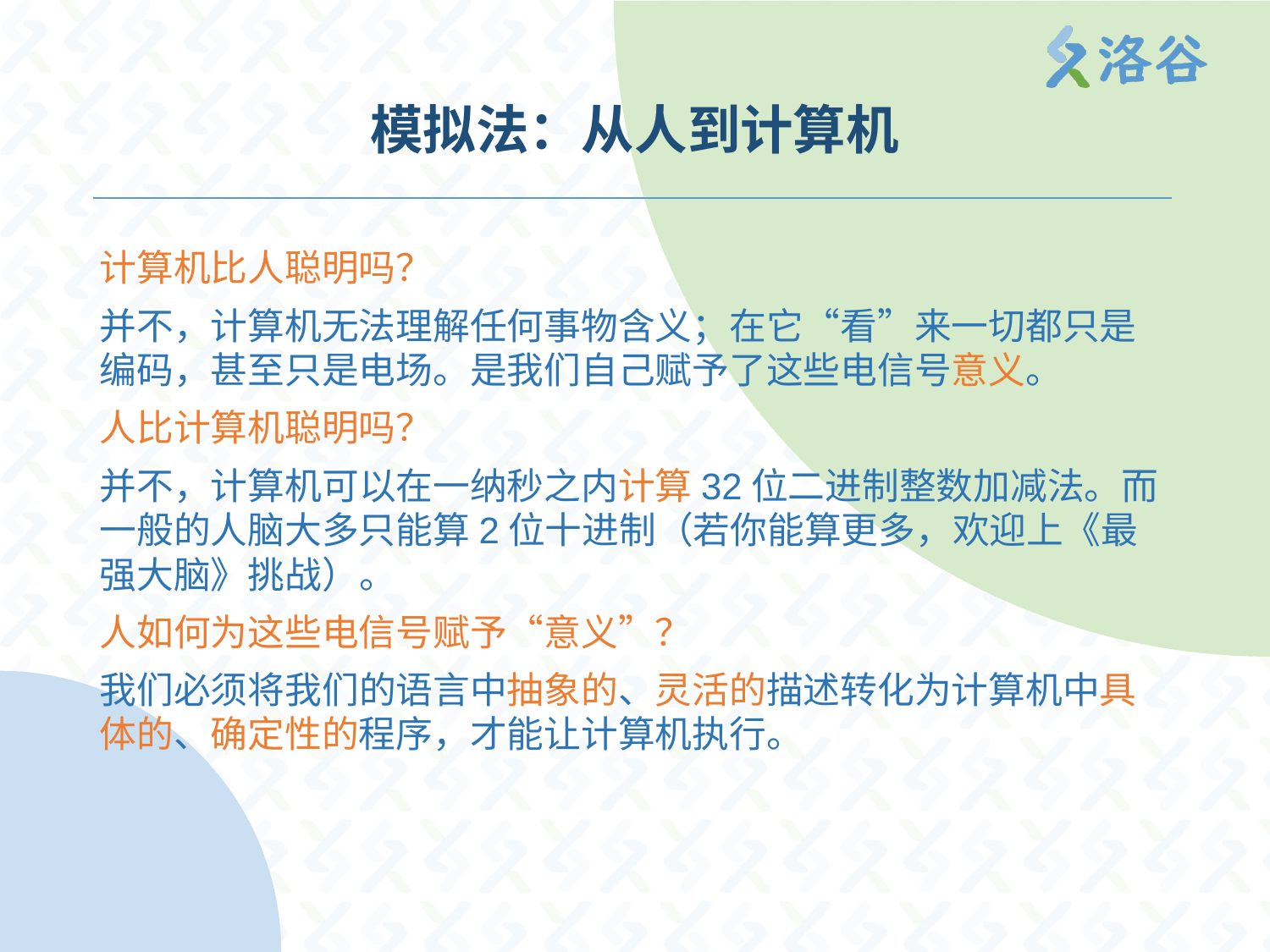

# 模拟法：从人到计算机
计算机比人聪明吗？
并不，计算机无法理解任何事物含义；在它“看”来一切都只是编码，甚至只是电场。是我们自己赋予了这些电信号意义。
人比计算机聪明吗？
并不，计算机可以在一纳秒之内计算32位二进制整数加减法。而一般的人脑大多只能算2位十进制（若你能算更多，欢迎上《最强大脑》挑战）。
人如何为这些电信号赋予“意义”？
我们必须将我们的语言中抽象的、灵活的描述转化为计算机中具体的、确定性的程序，才能让计算机执行。